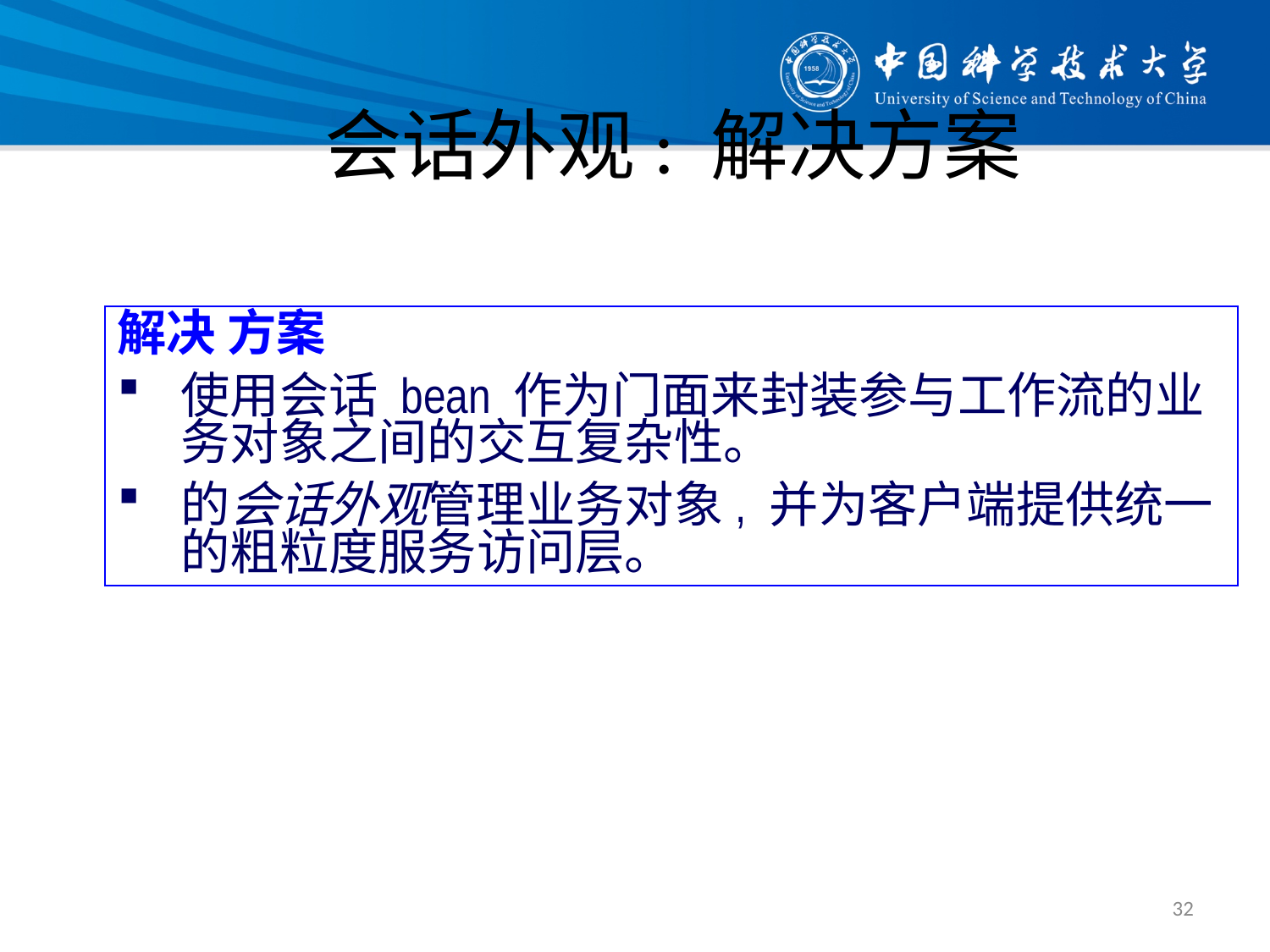

# 会话外观: 解决方案
解决 方案
使用会话 bean 作为门面来封装参与工作流的业务对象之间的交互复杂性。
的会话外观管理业务对象, 并为客户端提供统一的粗粒度服务访问层。
32